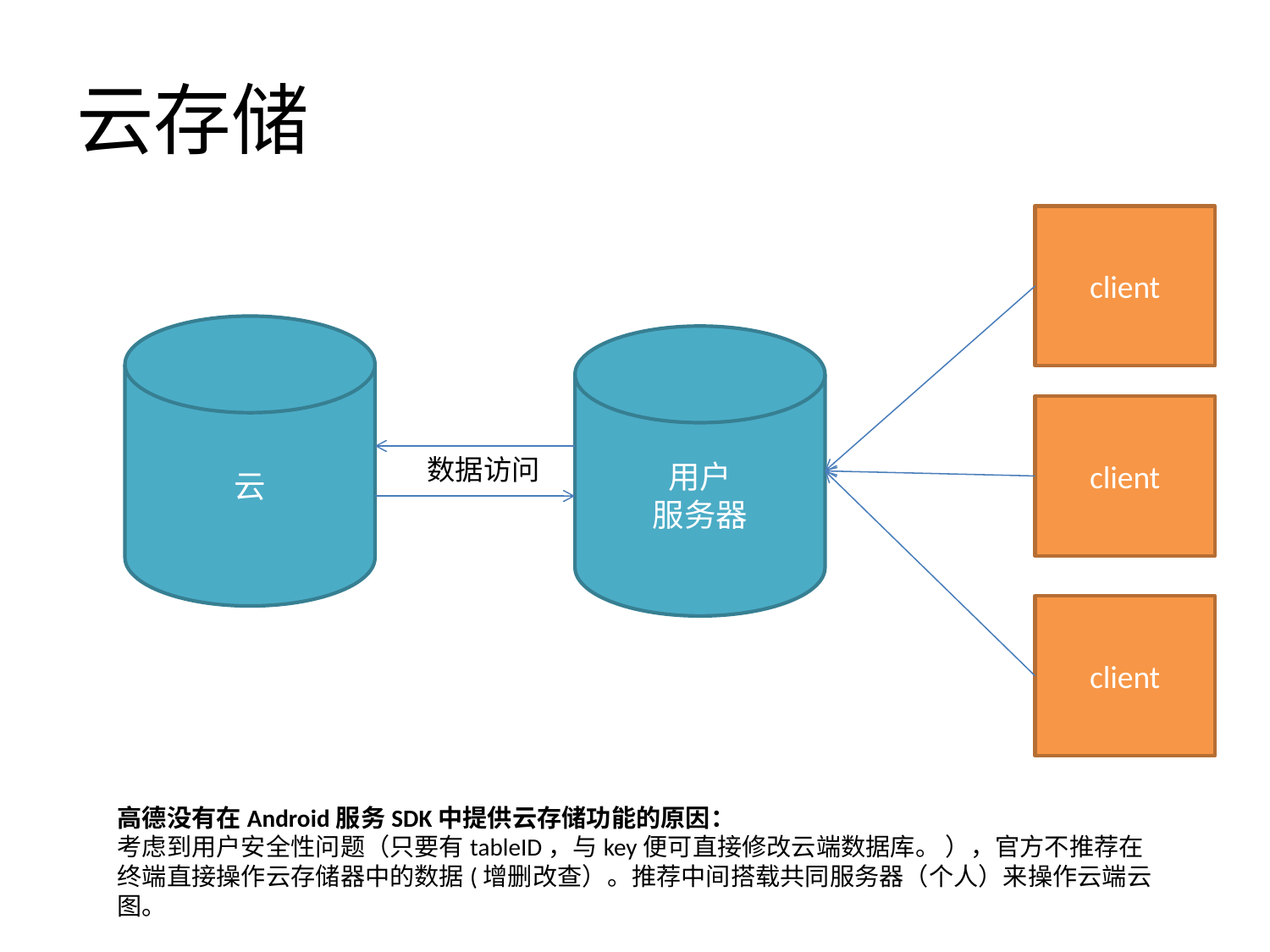

# 云存储
client
云
用户
服务器
client
数据访问
client
高德没有在Android服务SDK中提供云存储功能的原因：
考虑到用户安全性问题（只要有tableID，与key便可直接修改云端数据库。 ），官方不推荐在终端直接操作云存储器中的数据(增删改查）。推荐中间搭载共同服务器（个人）来操作云端云图。